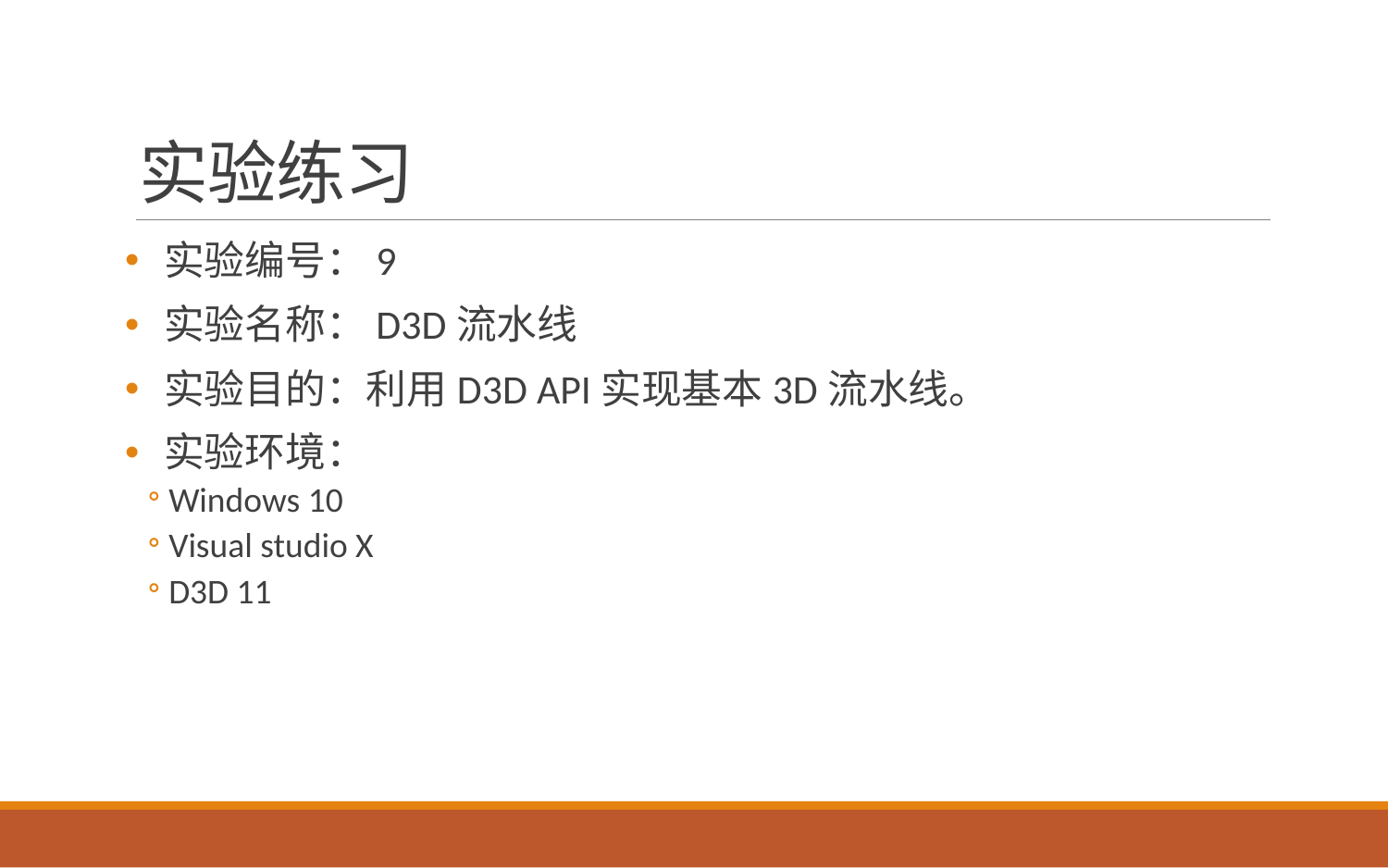

# 实验练习
实验编号：9
实验名称：D3D流水线
实验目的：利用D3D API实现基本3D流水线。
实验环境：
Windows 10
Visual studio X
D3D 11